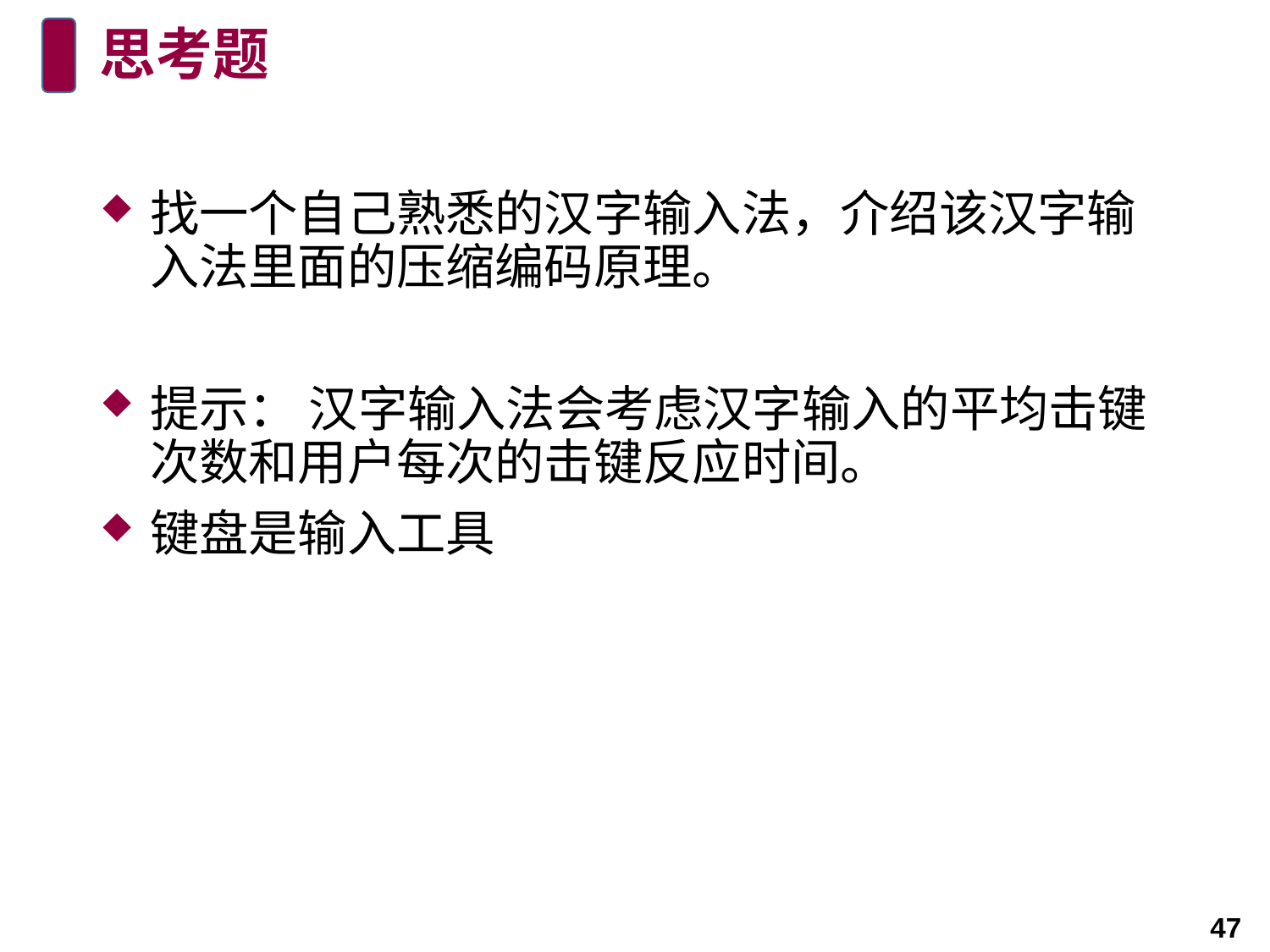

# 思考题
找一个自己熟悉的汉字输入法，介绍该汉字输入法里面的压缩编码原理。

提示： 汉字输入法会考虑汉字输入的平均击键次数和用户每次的击键反应时间。
键盘是输入工具

47